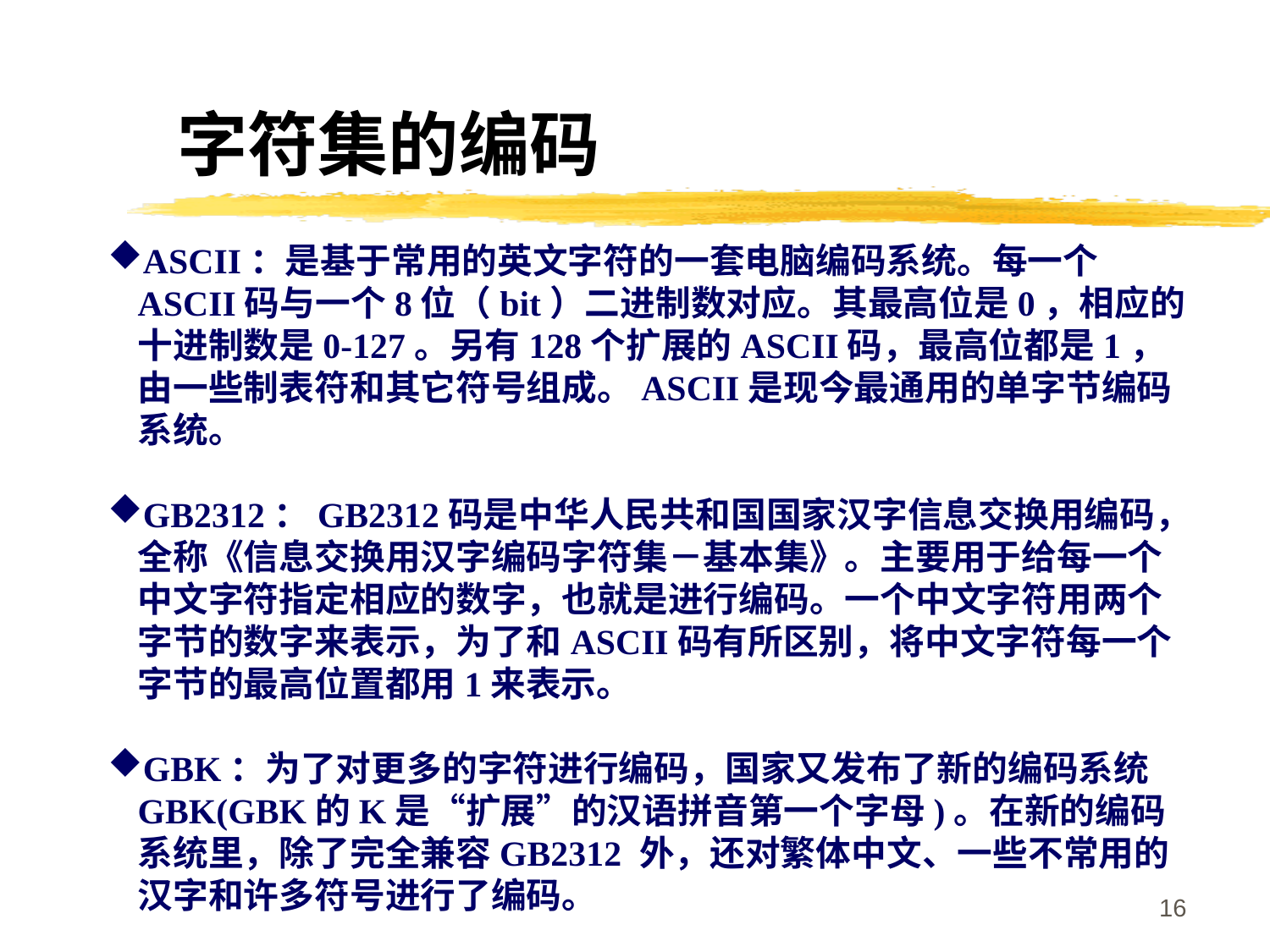

字符集的编码
ASCII：是基于常用的英文字符的一套电脑编码系统。每一个ASCII码与一个8位（bit）二进制数对应。其最高位是0，相应的十进制数是0-127。另有128个扩展的ASCII码，最高位都是1，由一些制表符和其它符号组成。ASCII是现今最通用的单字节编码系统。

GB2312：GB2312码是中华人民共和国国家汉字信息交换用编码，全称《信息交换用汉字编码字符集－基本集》。主要用于给每一个中文字符指定相应的数字，也就是进行编码。一个中文字符用两个字节的数字来表示，为了和ASCII码有所区别，将中文字符每一个字节的最高位置都用1来表示。

GBK：为了对更多的字符进行编码，国家又发布了新的编码系统GBK(GBK的K是“扩展”的汉语拼音第一个字母)。在新的编码系统里，除了完全兼容GB2312 外，还对繁体中文、一些不常用的汉字和许多符号进行了编码。
16